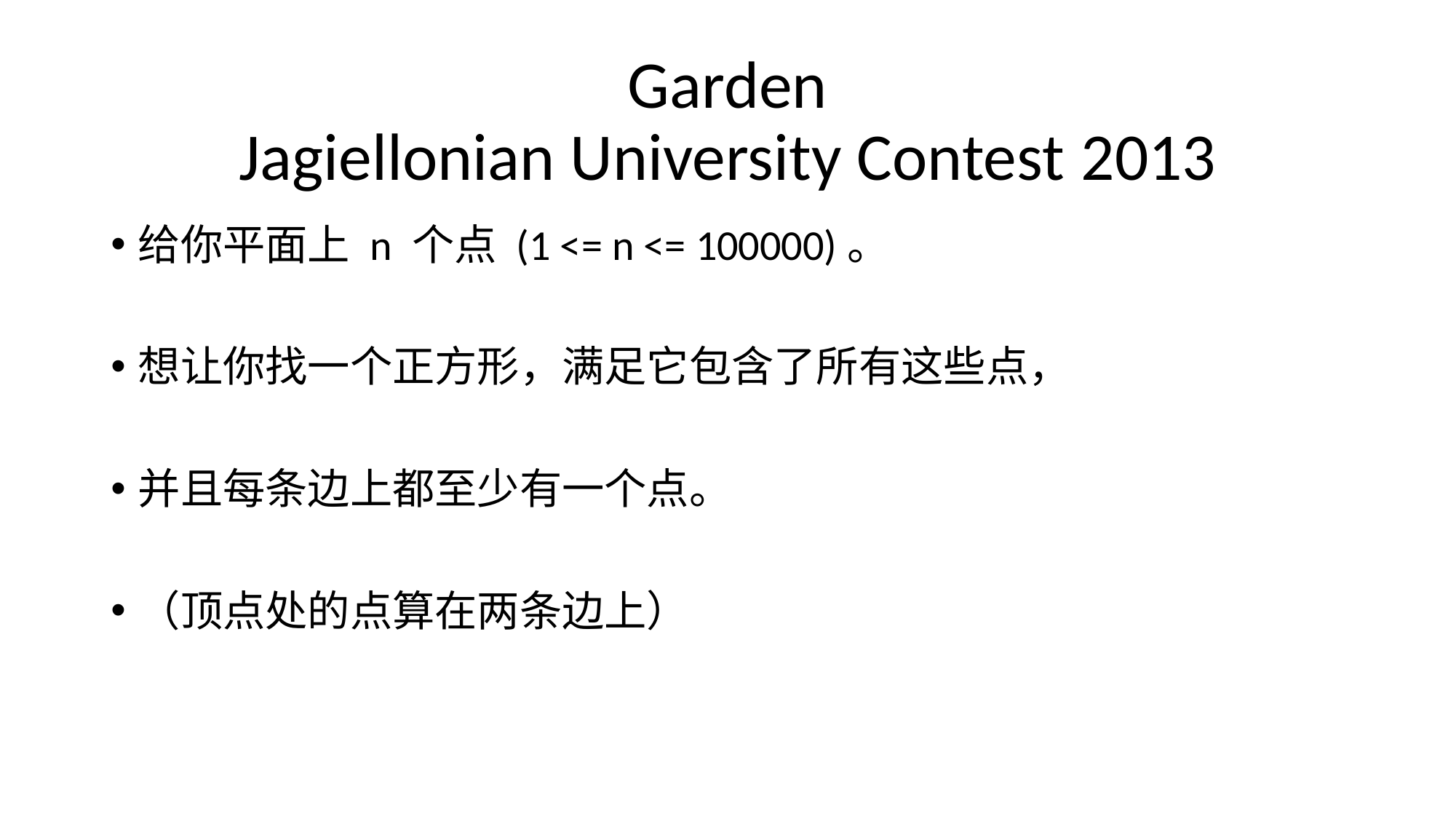

# Garden Jagiellonian University Contest 2013
给你平面上 n 个点 (1 <= n <= 100000)。

想让你找一个正方形，满足它包含了所有这些点，

并且每条边上都至少有一个点。

（顶点处的点算在两条边上）